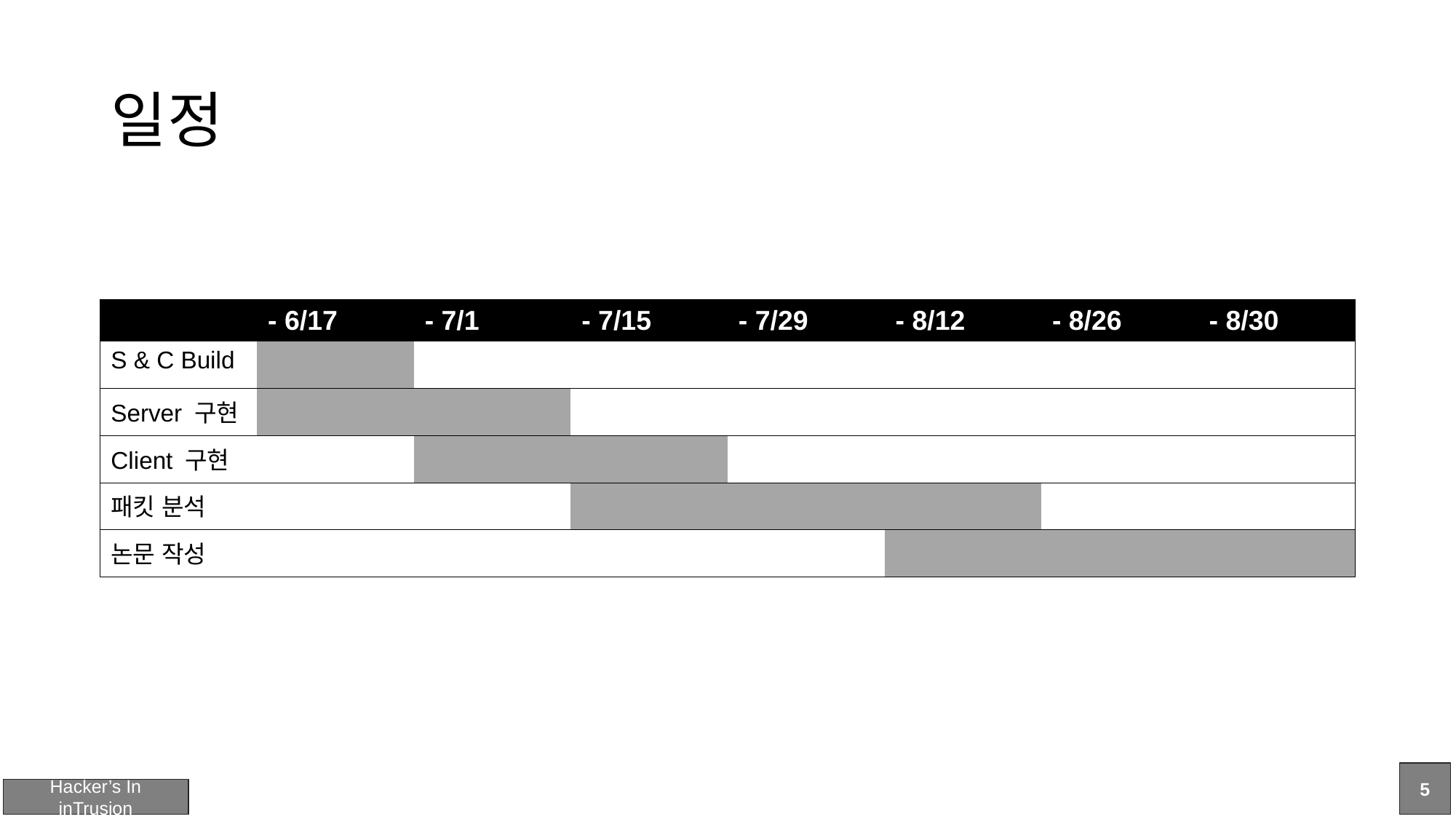

# 일정
|  | - 6/17 | - 7/1 | - 7/15 | - 7/29 | - 8/12 | - 8/26 | - 8/30 |
| --- | --- | --- | --- | --- | --- | --- | --- |
| S & C Build |  |  |  |  |  |  |  |
| Server 구현 |  |  |  |  |  |  |  |
| Client 구현 |  |  |  |  |  |  |  |
| 패킷 분석 |  |  |  |  |  |  |  |
| 논문 작성 |  |  |  |  |  |  |  |
5
Hacker’s In inTrusion